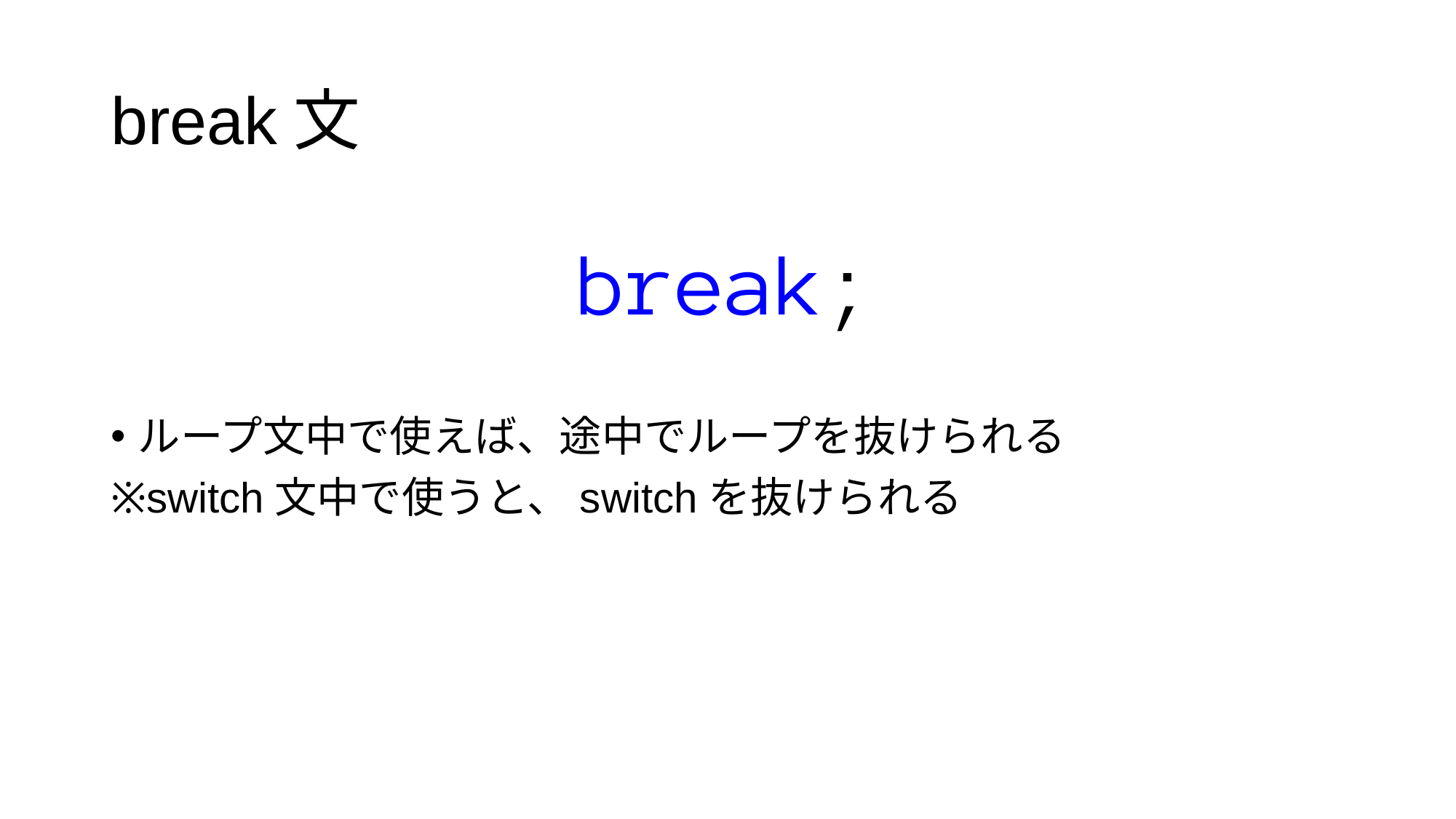

# break文
break;
ループ文中で使えば、途中でループを抜けられる
※switch文中で使うと、switchを抜けられる